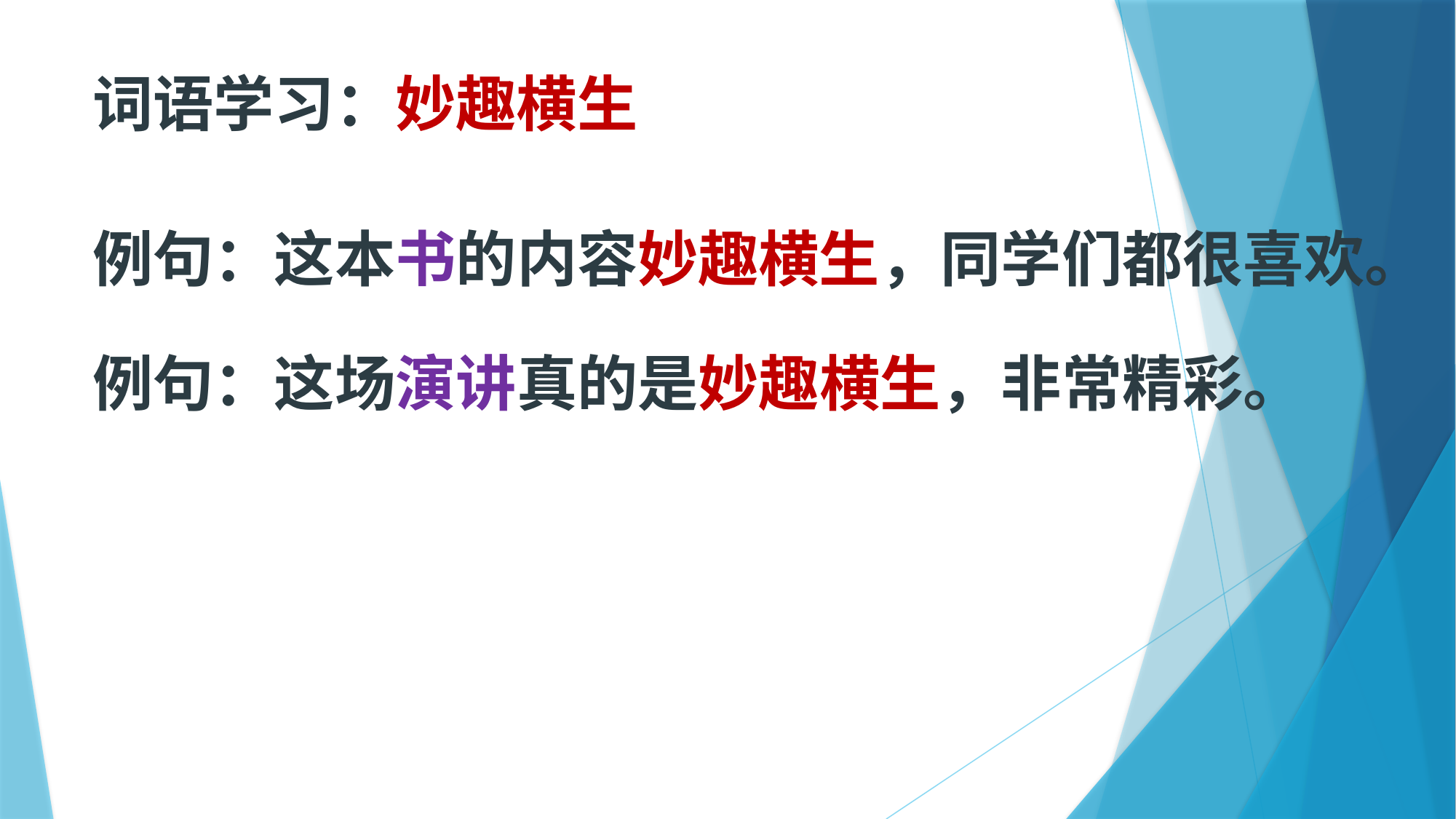

# 词语学习：妙趣横生
例句：这本书的内容妙趣横生，同学们都很喜欢。
例句：这场演讲真的是妙趣横生，非常精彩。